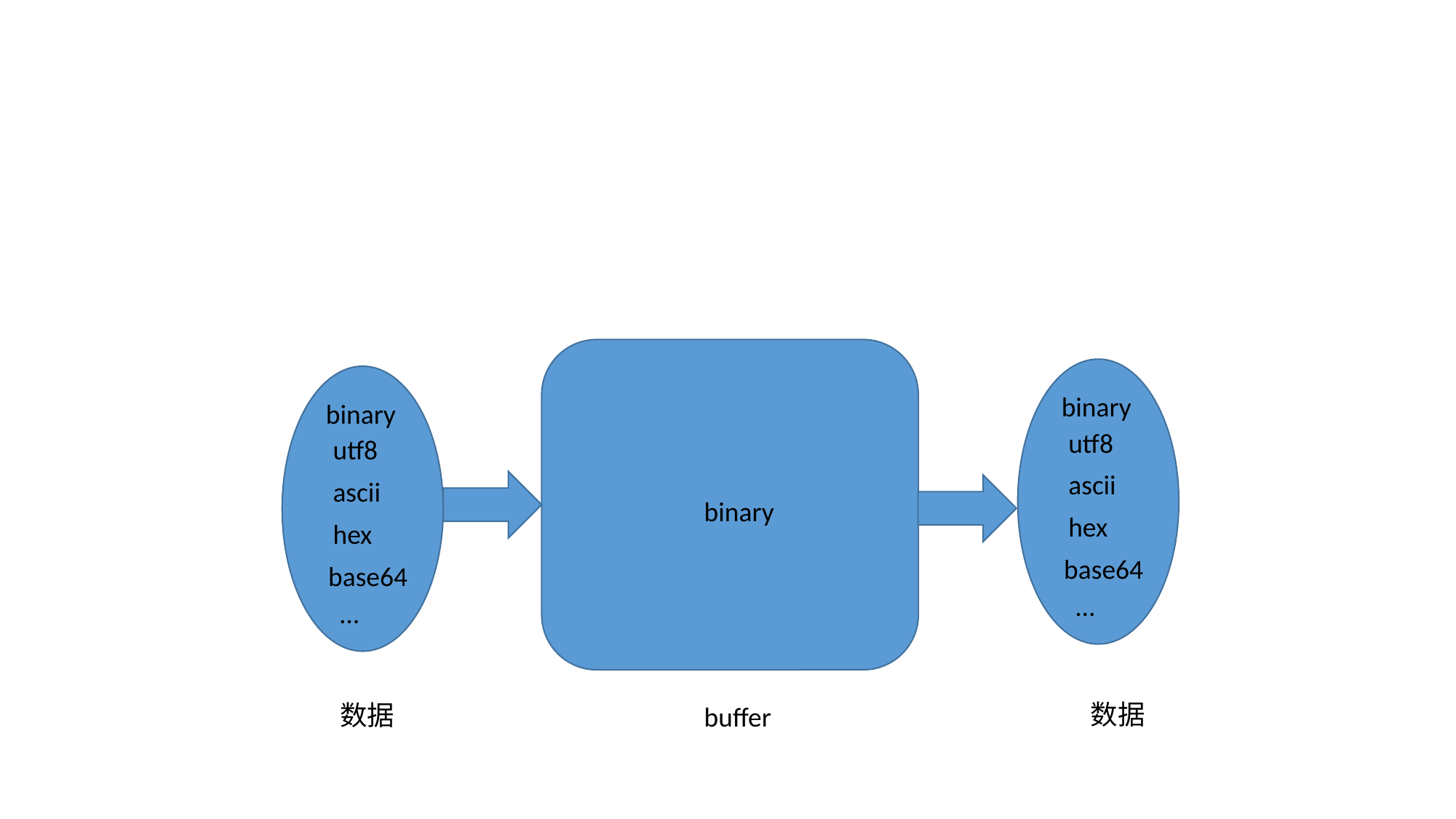

binary
binary
utf8
utf8
ascii
ascii

binary
hex
hex
base64
base64
…
…
数据
数据
buffer